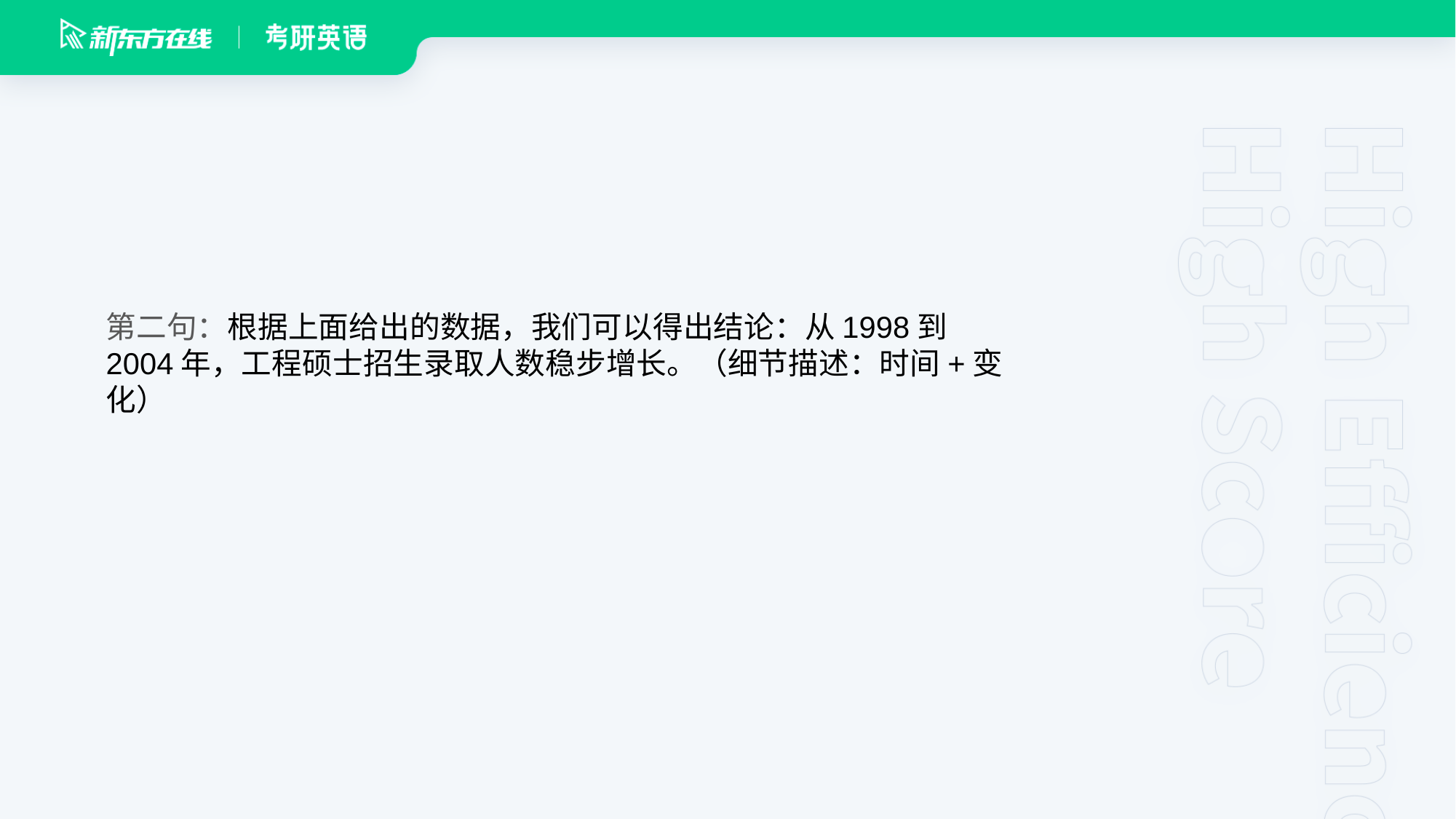

第二句：根据上面给出的数据，我们可以得出结论：从1998到2004年，工程硕士招生录取人数稳步增长。（细节描述：时间+变化）